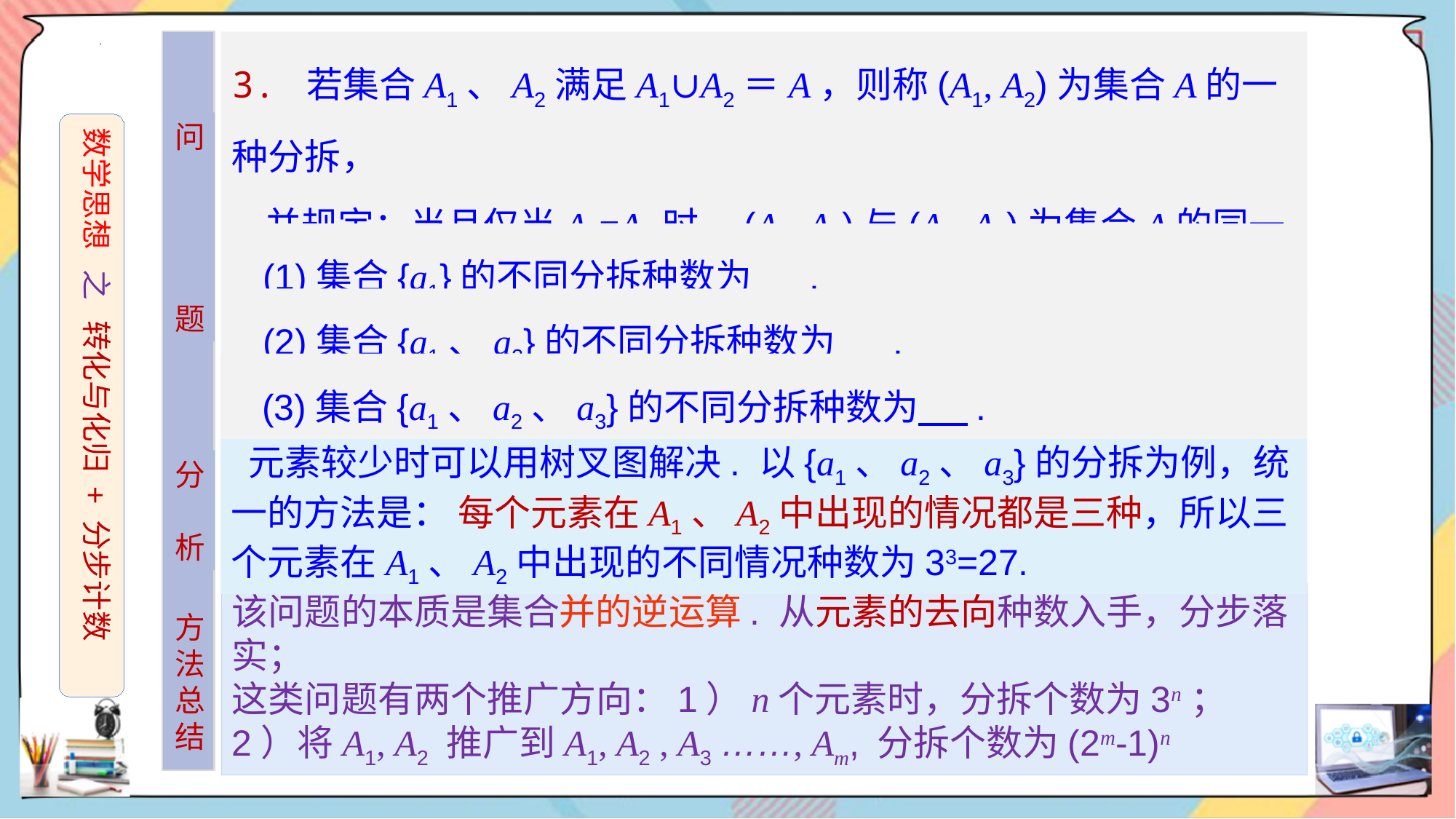

3. 若集合A1、A2满足A1∪A2＝A，则称(A1, A2)为集合A的一种分拆，
   并规定：当且仅当A1=A2时，(A1, A2)与(A2, A1)为集合A的同一
   种分拆，则:
问

题
数学思想   之   转化与化归 + 分步计数
   (1)集合{a1}的不同分拆种数为      .
   (2)集合{a1、a2}的不同分拆种数为      .
   (3)集合{a1、a2、a3}的不同分拆种数为      .
 元素较少时可以用树叉图解决. 以{a1、a2、a3}的分拆为例，统一的方法是： 每个元素在A1、A2中出现的情况都是三种，所以三个元素在A1、A2中出现的不同情况种数为33=27.
分

析
该问题的本质是集合并的逆运算. 从元素的去向种数入手，分步落实；
这类问题有两个推广方向：1）n个元素时，分拆个数为3n；
2）将A1, A2 推广到A1, A2 , A3 ……, Am, 分拆个数为(2m-1)n
方法总结